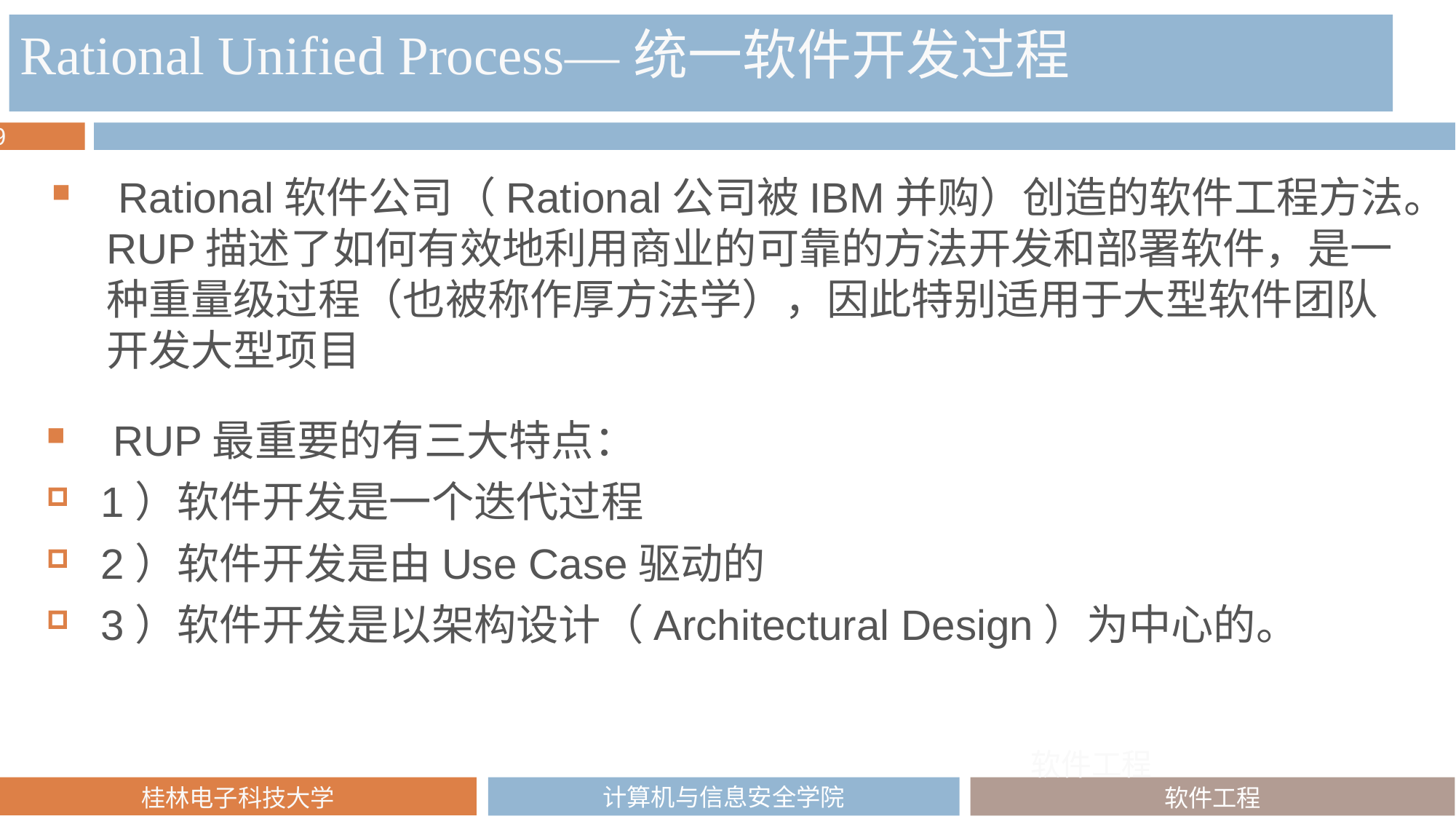

Rational Unified Process—统一软件开发过程
 Rational软件公司（Rational公司被IBM并购）创造的软件工程方法。RUP描述了如何有效地利用商业的可靠的方法开发和部署软件，是一种重量级过程（也被称作厚方法学），因此特别适用于大型软件团队开发大型项目
 RUP最重要的有三大特点：
1）软件开发是一个迭代过程
2）软件开发是由Use Case驱动的
3）软件开发是以架构设计（Architectural Design）为中心的。
软件工程